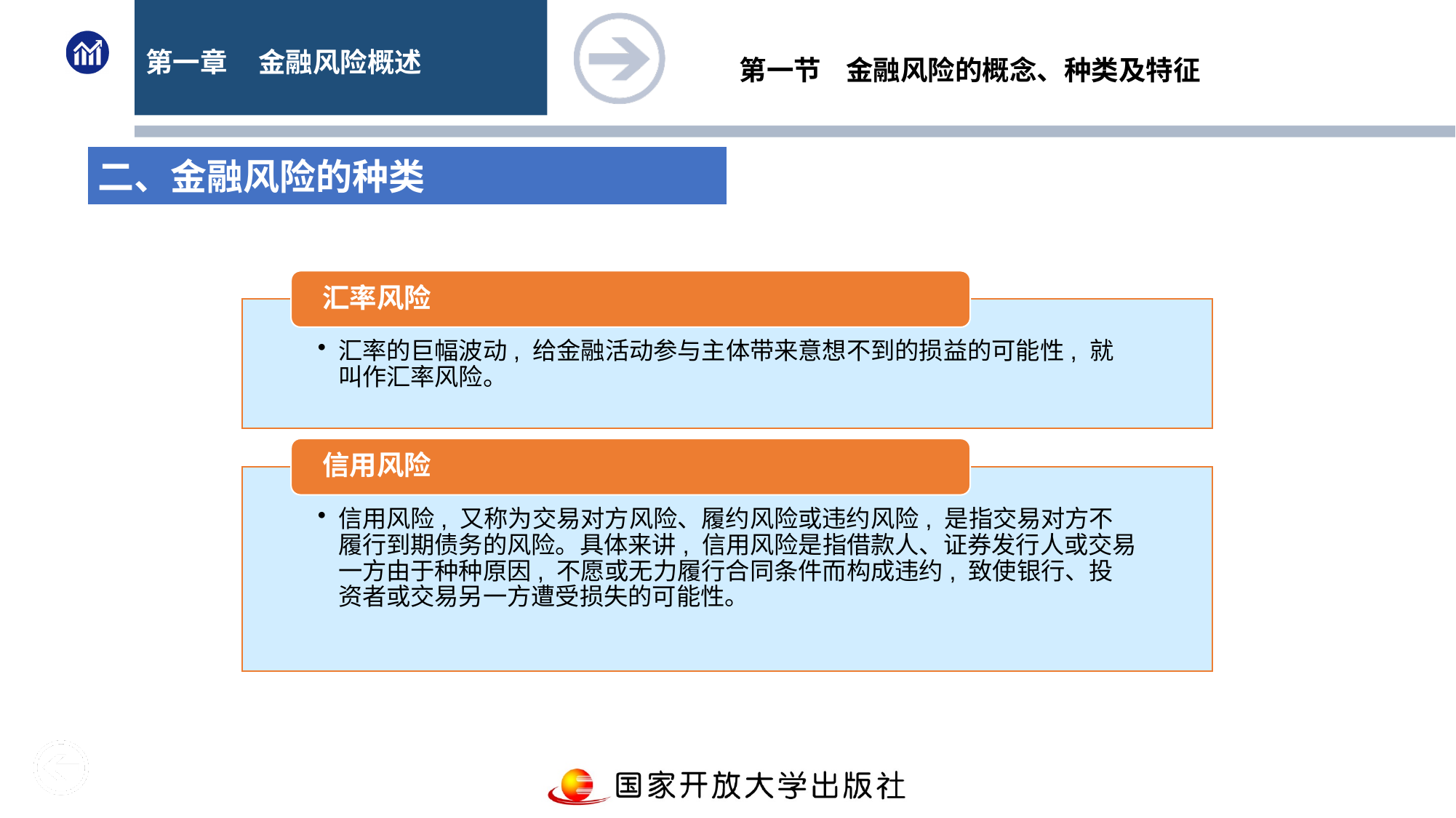

第一节    金融风险的概念、种类及特征
第一章     金融风险概述
二、金融风险的种类
汇率的巨幅波动, 给金融活动参与主体带来意想不到的损益的可能性, 就叫作汇率风险。
汇率风险
信用风险, 又称为交易对方风险、履约风险或违约风险, 是指交易对方不履行到期债务的风险。具体来讲, 信用风险是指借款人、证券发行人或交易一方由于种种原因, 不愿或无力履行合同条件而构成违约, 致使银行、投资者或交易另一方遭受损失的可能性。
信用风险